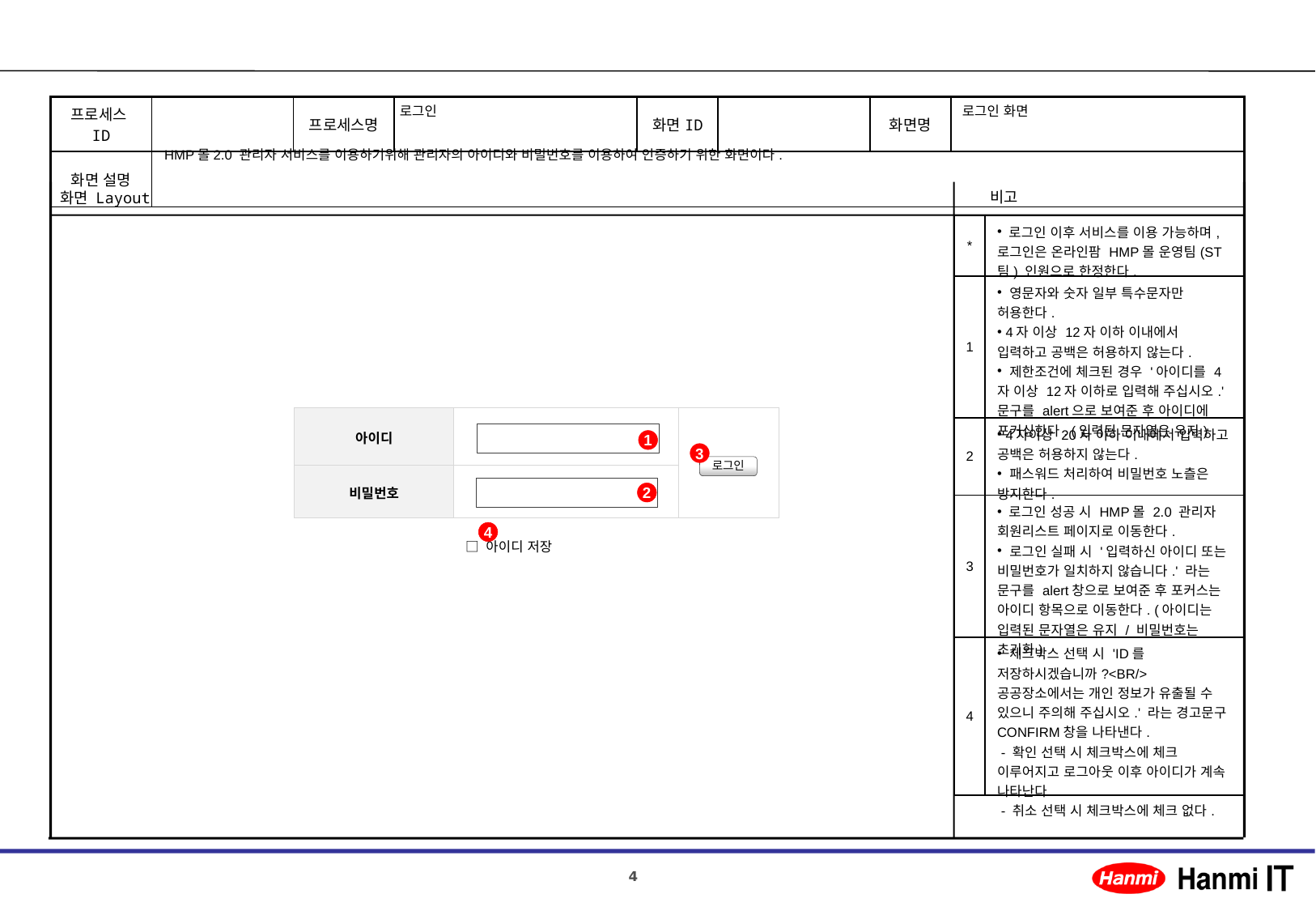

로그인
로그인 화면

HMP몰2.0 관리자 서비스를 이용하기위해 관리자의 아이디와 비밀번호를 이용하여 인증하기 위한 화면이다.
| \* | 로그인 이후 서비스를 이용 가능하며, 로그인은 온라인팜 HMP몰 운영팀(ST팀) 인원으로 한정한다. |
| --- | --- |
| 1 | 영문자와 숫자 일부 특수문자만 허용한다. 4자 이상 12자 이하 이내에서 입력하고 공백은 허용하지 않는다. 제한조건에 체크된 경우 '아이디를 4자 이상 12자 이하로 입력해 주십시오.' 문구를 alert으로 보여준 후 아이디에 포커싱한다. (입력된 문자열은 유지) |
| 2 | 4자이상 20자 이하 이내에서 입력하고 공백은 허용하지 않는다. 패스워드 처리하여 비밀번호 노츨은 방지한다. |
| 3 | 로그인 성공 시 HMP몰 2.0 관리자 회원리스트 페이지로 이동한다. 로그인 실패 시 '입력하신 아이디 또는 비밀번호가 일치하지 않습니다.' 라는 문구를 alert창으로 보여준 후 포커스는 아이디 항목으로 이동한다. (아이디는 입력된 문자열은 유지 / 비밀번호는 초기화) |
| 4 | 체크박스 선택 시 'ID를 저장하시겠습니까?<BR/>공공장소에서는 개인 정보가 유출될 수 있으니 주의해 주십시오.' 라는 경고문구 CONFIRM창을 나타낸다. - 확인 선택 시 체크박스에 체크 이루어지고 로그아웃 이후 아이디가 계속 나타난다. - 취소 선택 시 체크박스에 체크 없다. |
| 아이디 |  |  |
| --- | --- | --- |
| 비밀번호 |  |  |

1
3
로그인

2
4
□ 아이디 저장